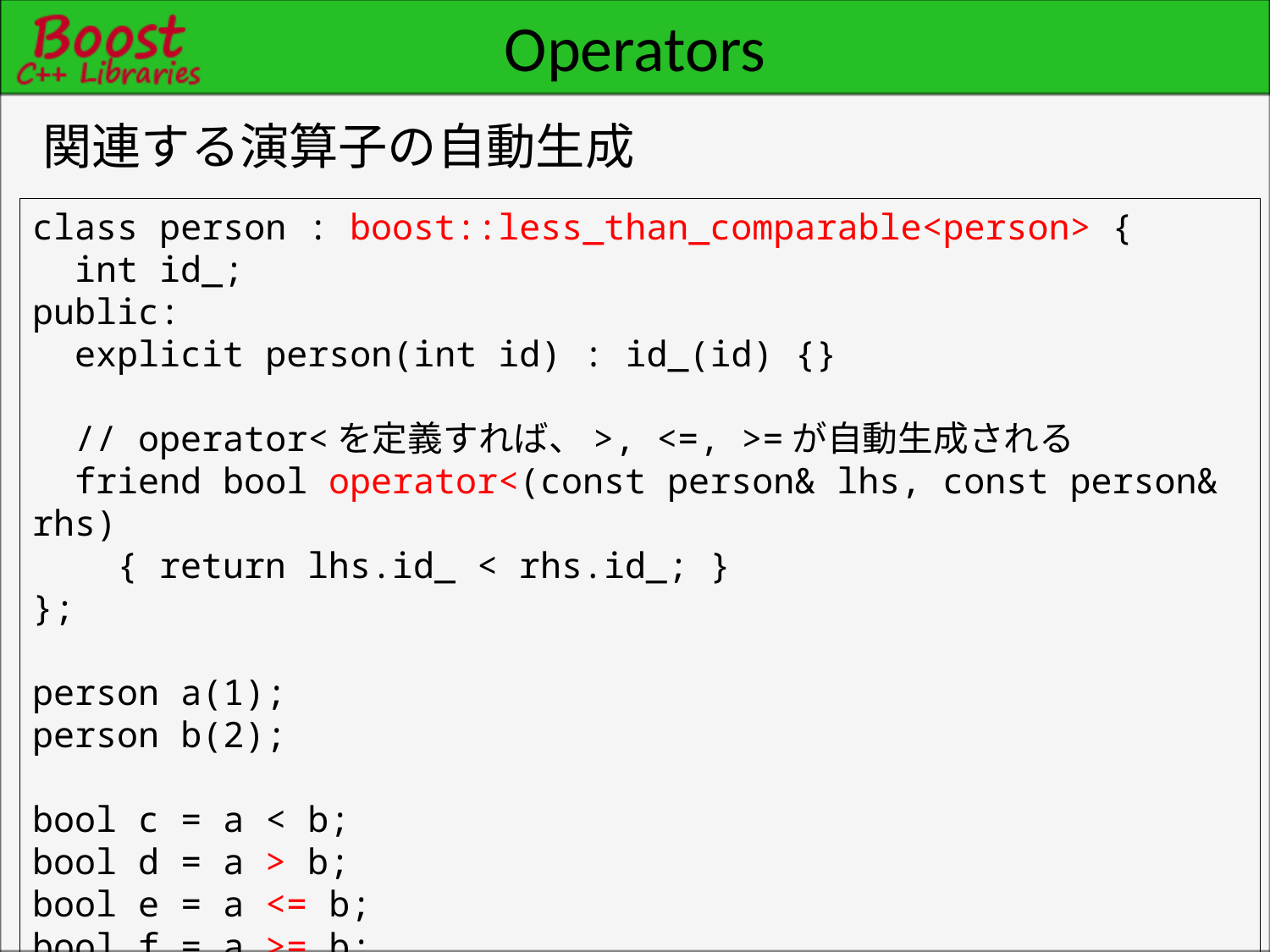

# Operators
関連する演算子の自動生成
class person : boost::less_than_comparable<person> {
  int id_;
public:
  explicit person(int id) : id_(id) {}

  // operator<を定義すれば、>, <=, >=が自動生成される
  friend bool operator<(const person& lhs, const person& rhs)
    { return lhs.id_ < rhs.id_; }
};

person a(1);
person b(2);

bool c = a < b;
bool d = a > b;
bool e = a <= b;
bool f = a >= b;